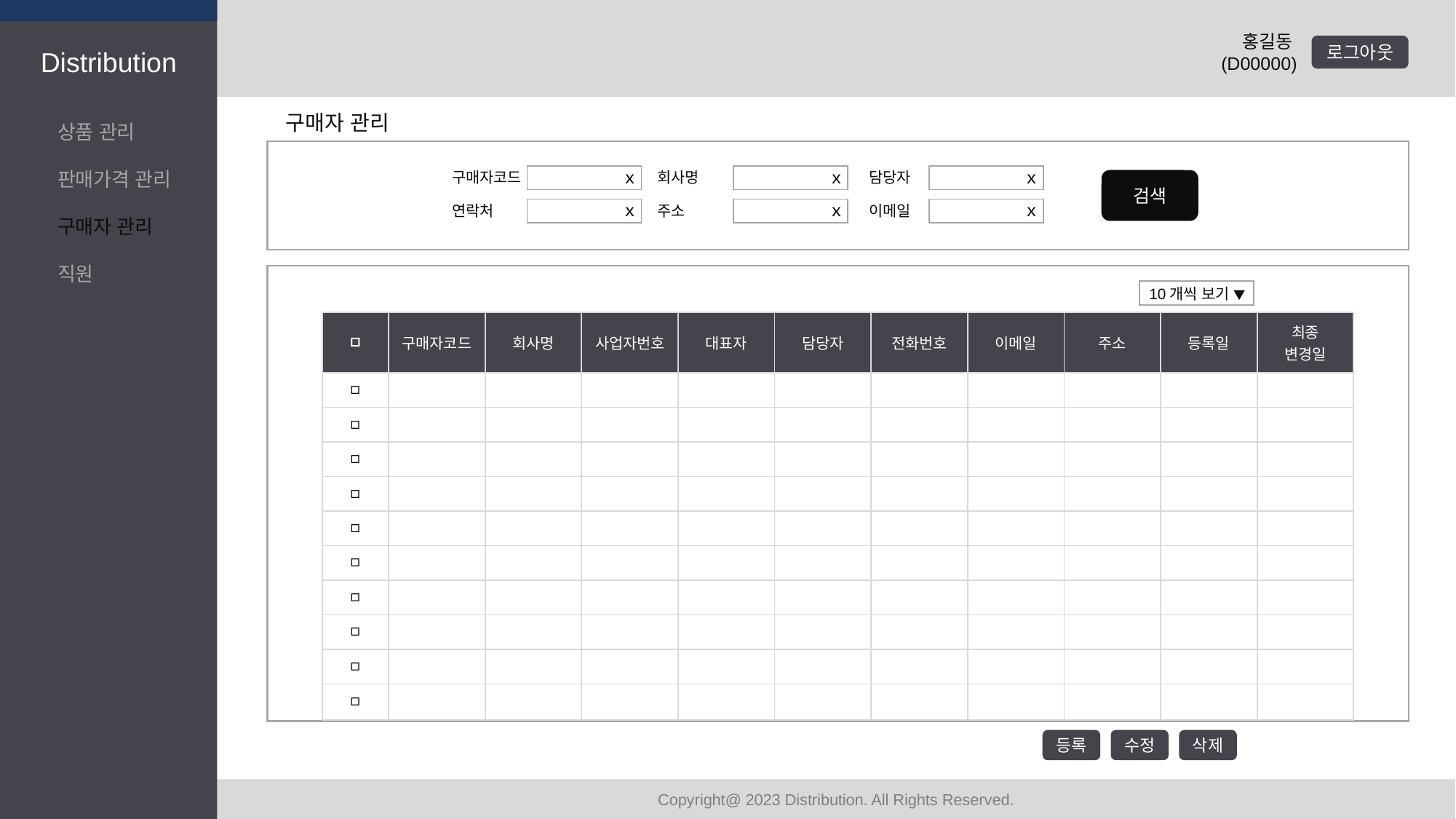

로그아웃
홍길동(D00000)
Distribution
구매자 관리
상품 관리

판매가격 관리

구매자 관리

직원

ｘ
ｘ
ｘ
구매자코드
회사명
담당자

검색
ｘ
ｘ
ｘ
연락처
이메일
주소

10개씩 보기 ▼

| □ | 구매자코드 | 회사명 | 사업자번호 | 대표자 | 담당자 | 전화번호 | 이메일 | 주소 | 등록일 | 최종 변경일 |
| --- | --- | --- | --- | --- | --- | --- | --- | --- | --- | --- |
| □ |  |  |  |  |  |  |  |  |  |  |
| □ |  |  |  |  |  |  |  |  |  |  |
| □ |  |  |  |  |  |  |  |  |  |  |
| □ |  |  |  |  |  |  |  |  |  |  |
| □ |  |  |  |  |  |  |  |  |  |  |
| □ |  |  |  |  |  |  |  |  |  |  |
| □ |  |  |  |  |  |  |  |  |  |  |
| □ |  |  |  |  |  |  |  |  |  |  |
| □ |  |  |  |  |  |  |  |  |  |  |
| □ |  |  |  |  |  |  |  |  |  |  |
등록
수정
삭제

Copyright@ 2023 Distribution. All Rights Reserved.